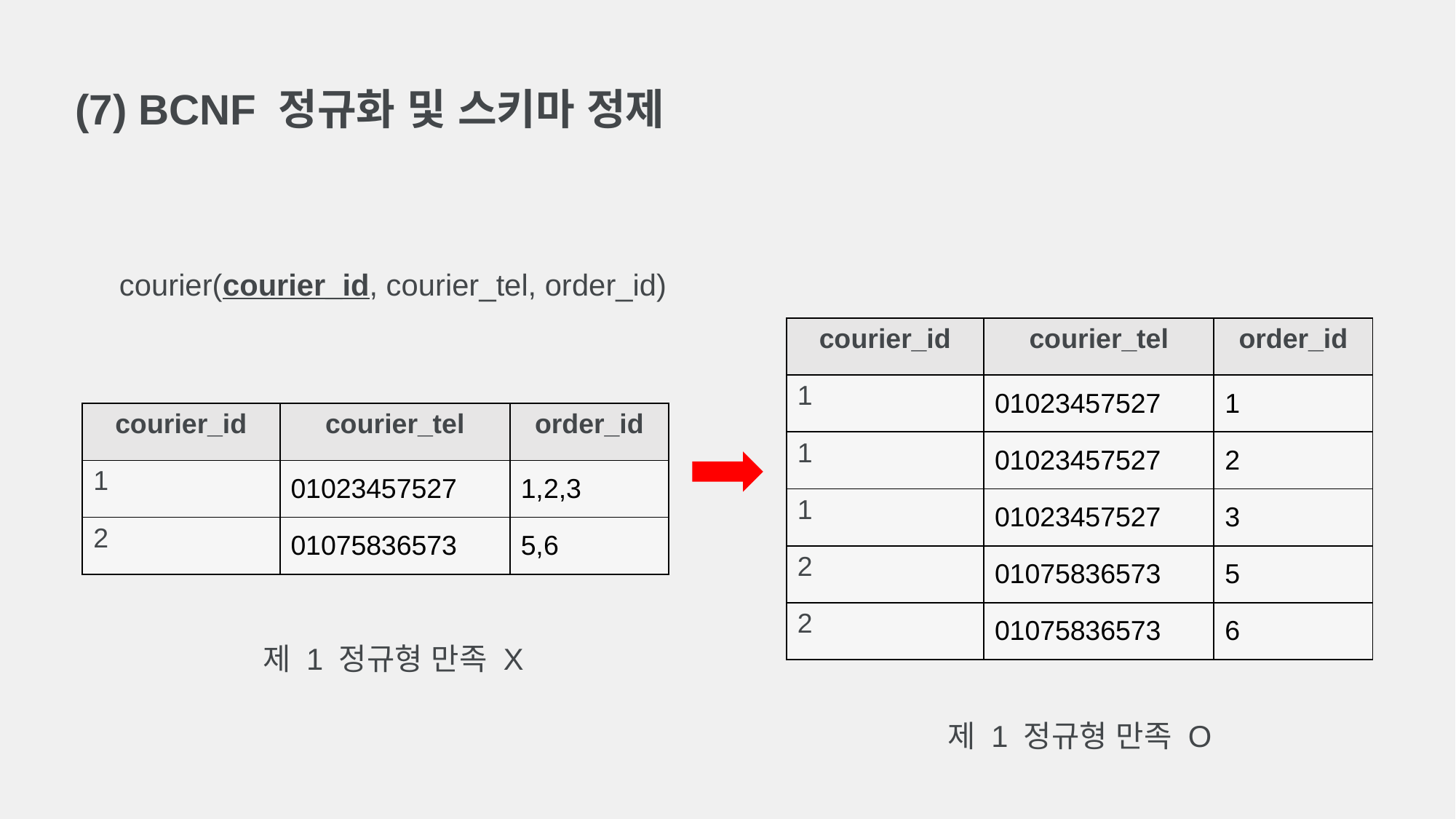

(7) BCNF 정규화 및 스키마 정제
courier(courier_id, courier_tel, order_id)
| courier\_id | courier\_tel | order\_id |
| --- | --- | --- |
| 1 | 01023457527 | 1 |
| 1 | 01023457527 | 2 |
| 1 | 01023457527 | 3 |
| 2 | 01075836573 | 5 |
| 2 | 01075836573 | 6 |
| courier\_id | courier\_tel | order\_id |
| --- | --- | --- |
| 1 | 01023457527 | 1,2,3 |
| 2 | 01075836573 | 5,6 |

제 1 정규형 만족 X
제 1 정규형 만족 O